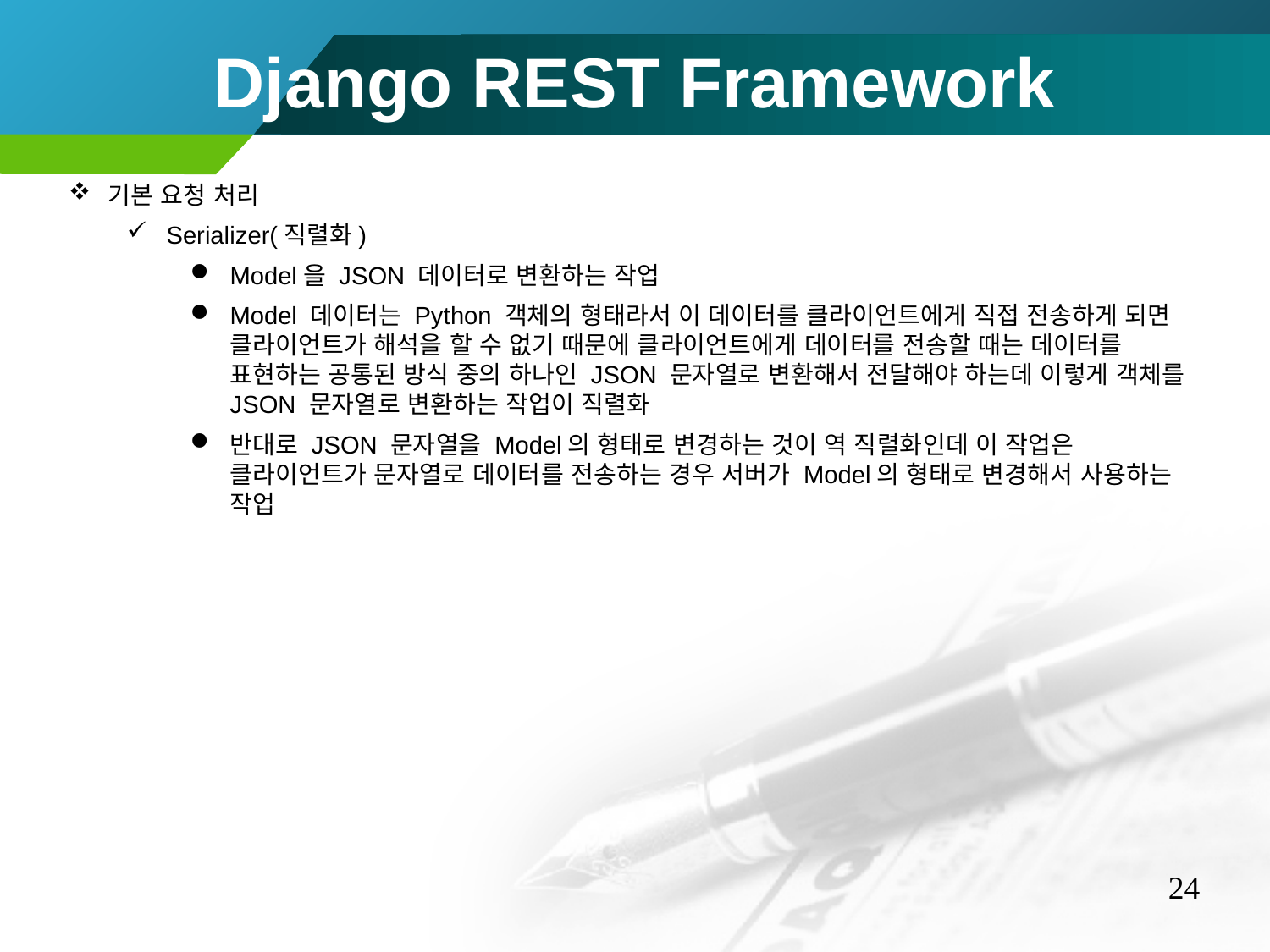

Django REST Framework
기본 요청 처리
Serializer(직렬화)
Model을 JSON 데이터로 변환하는 작업
Model 데이터는 Python 객체의 형태라서 이 데이터를 클라이언트에게 직접 전송하게 되면 클라이언트가 해석을 할 수 없기 때문에 클라이언트에게 데이터를 전송할 때는 데이터를 표현하는 공통된 방식 중의 하나인 JSON 문자열로 변환해서 전달해야 하는데 이렇게 객체를 JSON 문자열로 변환하는 작업이 직렬화
반대로 JSON 문자열을 Model의 형태로 변경하는 것이 역 직렬화인데 이 작업은 클라이언트가 문자열로 데이터를 전송하는 경우 서버가 Model의 형태로 변경해서 사용하는 작업
24